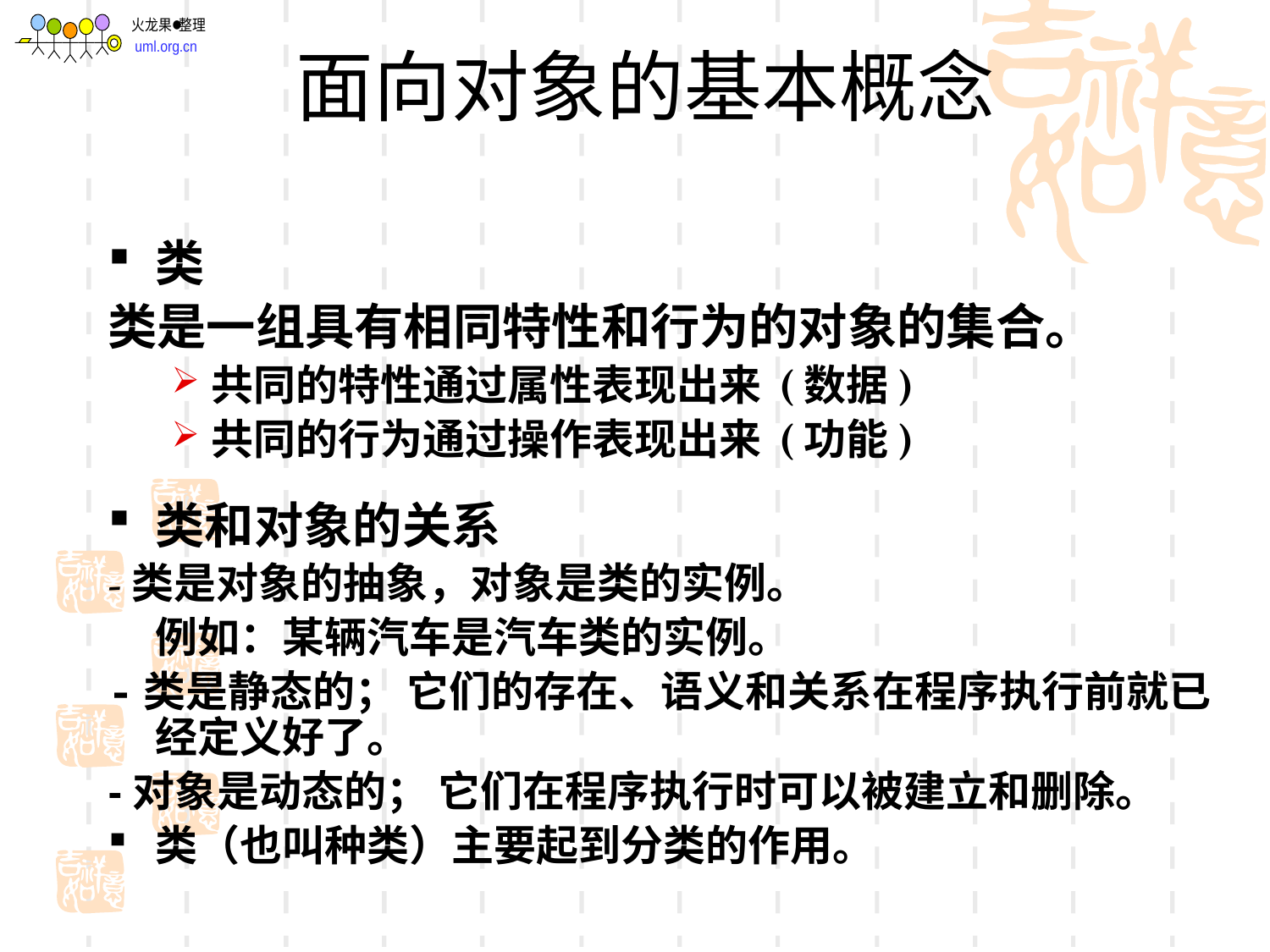

# 面向对象的基本概念
类
类是一组具有相同特性和行为的对象的集合。
共同的特性通过属性表现出来 (数据)
共同的行为通过操作表现出来 (功能)

类和对象的关系
-类是对象的抽象，对象是类的实例。
	例如：某辆汽车是汽车类的实例。
-类是静态的； 它们的存在、语义和关系在程序执行前就已经定义好了。
-对象是动态的； 它们在程序执行时可以被建立和删除。
类（也叫种类）主要起到分类的作用。